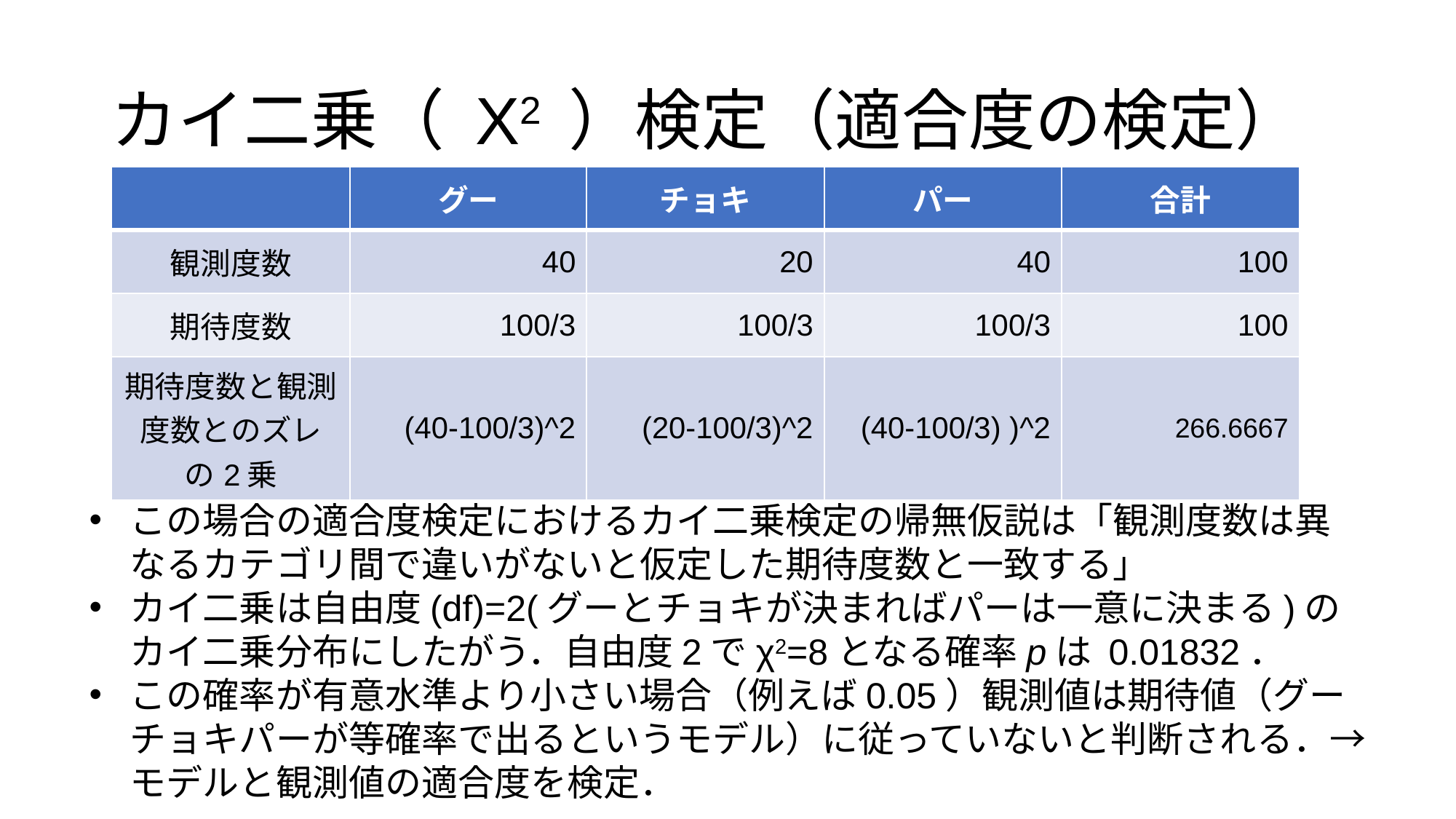

# カイ二乗（ Χ2 ）検定（適合度の検定）
|  | グー | チョキ | パー | 合計 |
| --- | --- | --- | --- | --- |
| 観測度数 | 40 | 20 | 40 | 100 |
| 期待度数 | 100/3 | 100/3 | 100/3 | 100 |
| 期待度数と観測度数とのズレ の2乗 | (40-100/3)^2 | (20-100/3)^2 | (40-100/3) )^2 | 266.6667 |
この場合の適合度検定におけるカイ二乗検定の帰無仮説は「観測度数は異なるカテゴリ間で違いがないと仮定した期待度数と一致する」
カイ二乗は自由度(df)=2(グーとチョキが決まればパーは一意に決まる)のカイ二乗分布にしたがう．自由度2でχ2=8となる確率pは 0.01832．
この確率が有意水準より小さい場合（例えば0.05）観測値は期待値（グーチョキパーが等確率で出るというモデル）に従っていないと判断される．→モデルと観測値の適合度を検定．